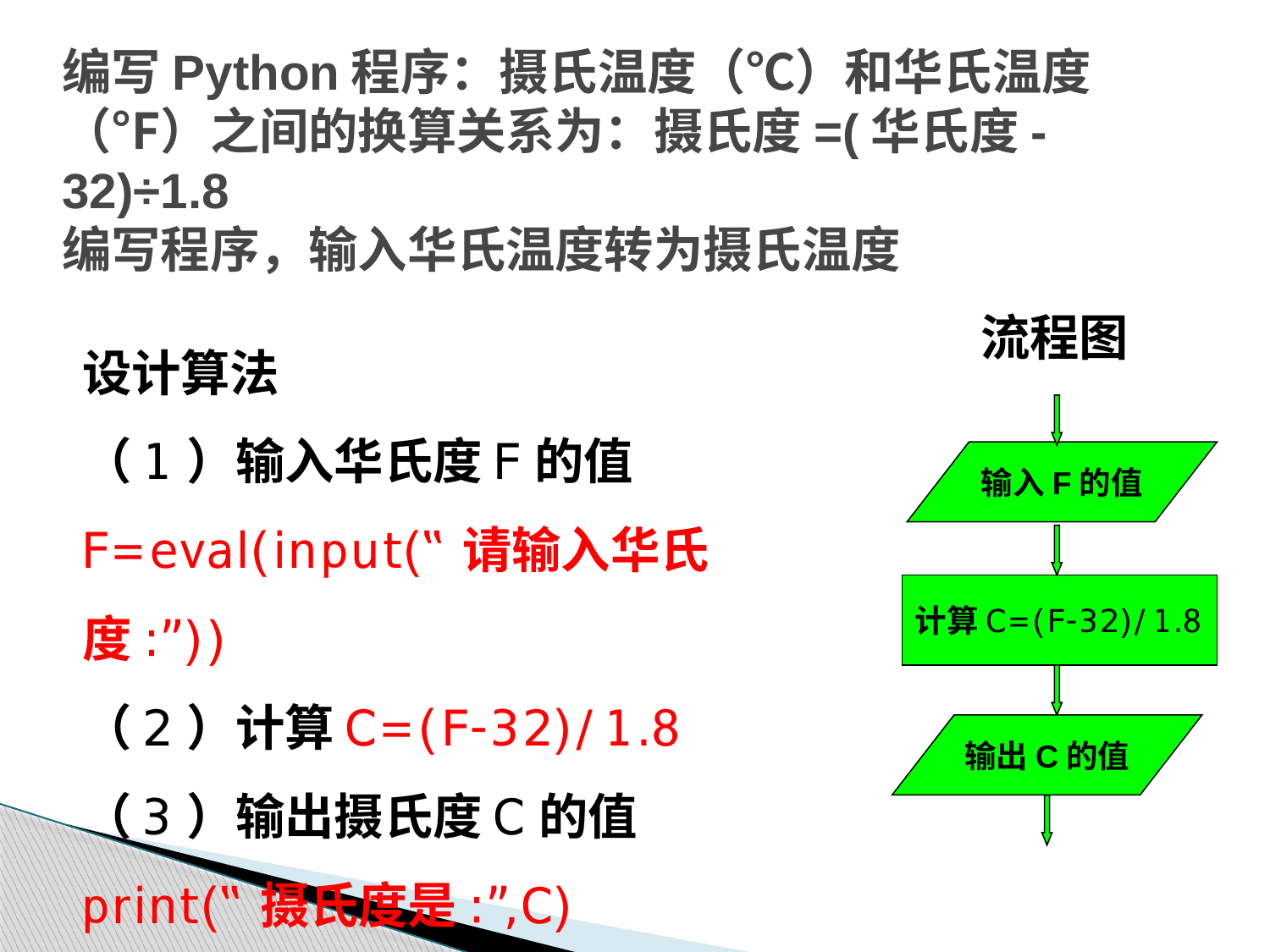

# 编写Python程序：摄氏温度（℃）和华氏温度（℉）之间的换算关系为：摄氏度=(华氏度-32)÷1.8 编写程序，输入华氏温度转为摄氏温度
流程图

输入F的值

计算C=(F-32)/1.8

输出C的值

设计算法
（1）输入华氏度F的值F=eval(input(“请输入华氏度:”))
（2）计算C=(F-32)/1.8
（3）输出摄氏度C的值
print(“摄氏度是:”,C)